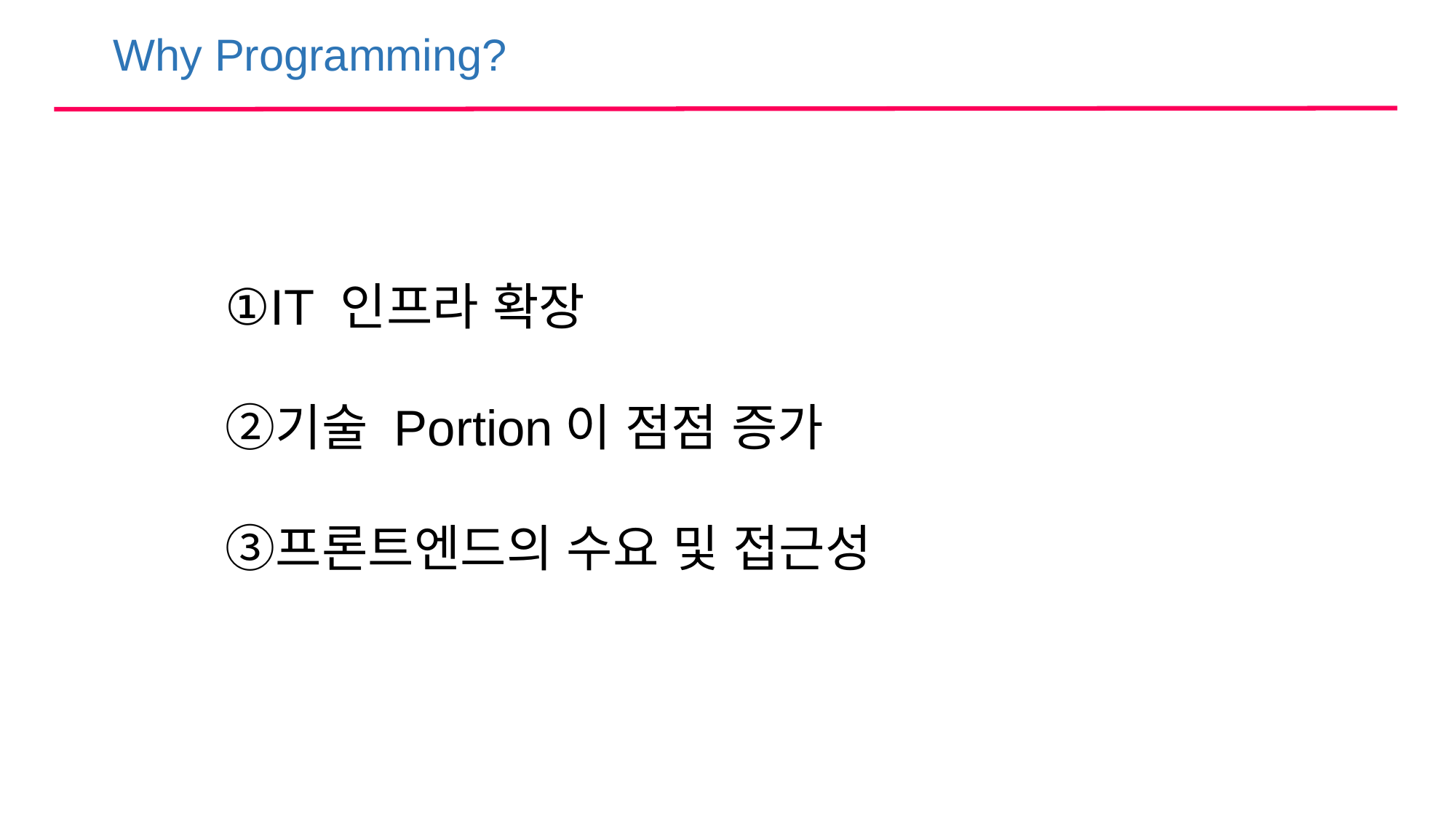

Why Programming?
IT 인프라 확장

기술 Portion이 점점 증가

프론트엔드의 수요 및 접근성